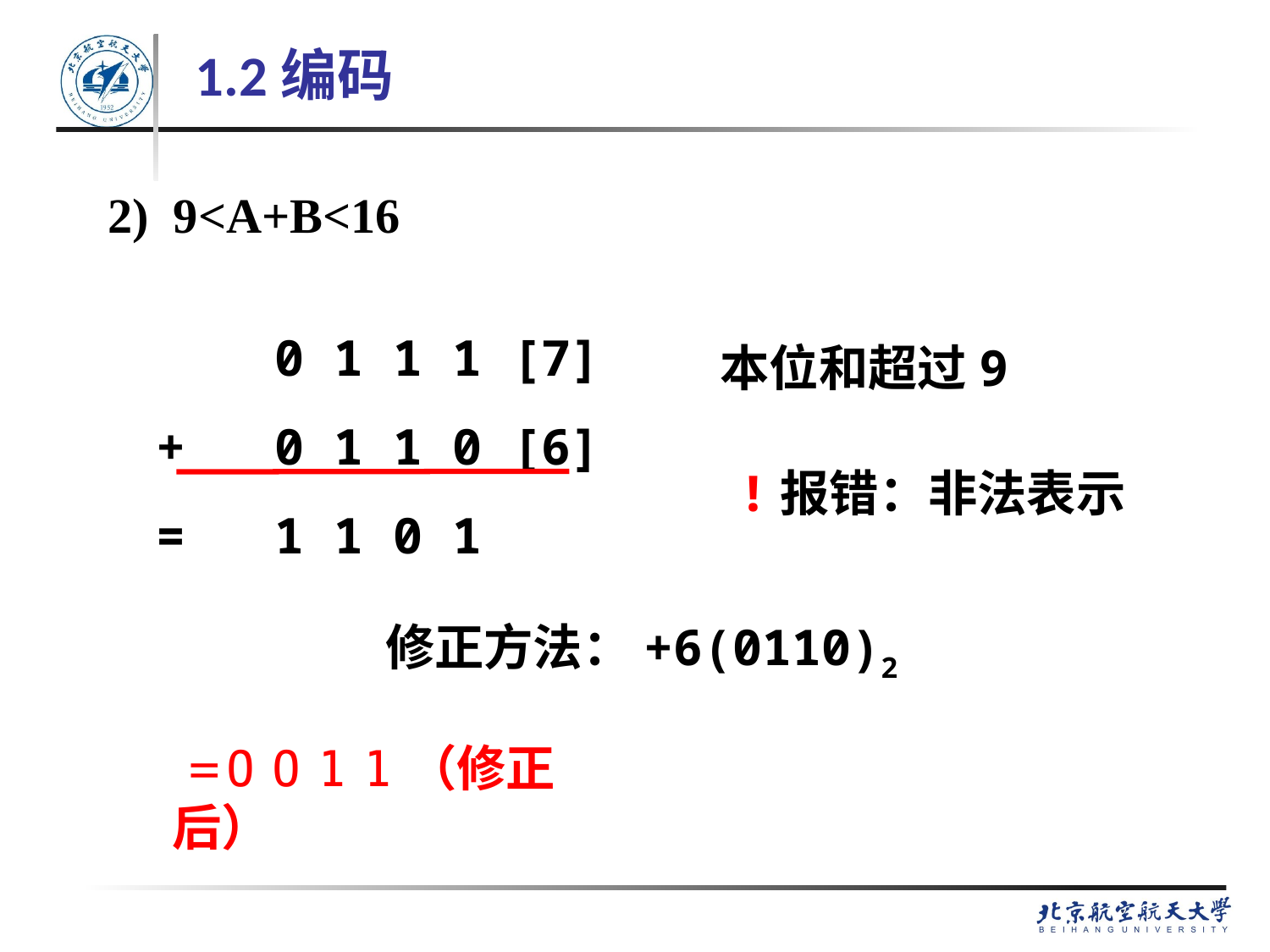

1.2编码
2)  9<A+B<16
    0 1 1 1 [7]
+   0 1 1 0 [6]
=   1 1 0 1
  本位和超过9
!报错：非法表示
修正方法：+6(0110)2
 =0 0 1 1（修正后）
43